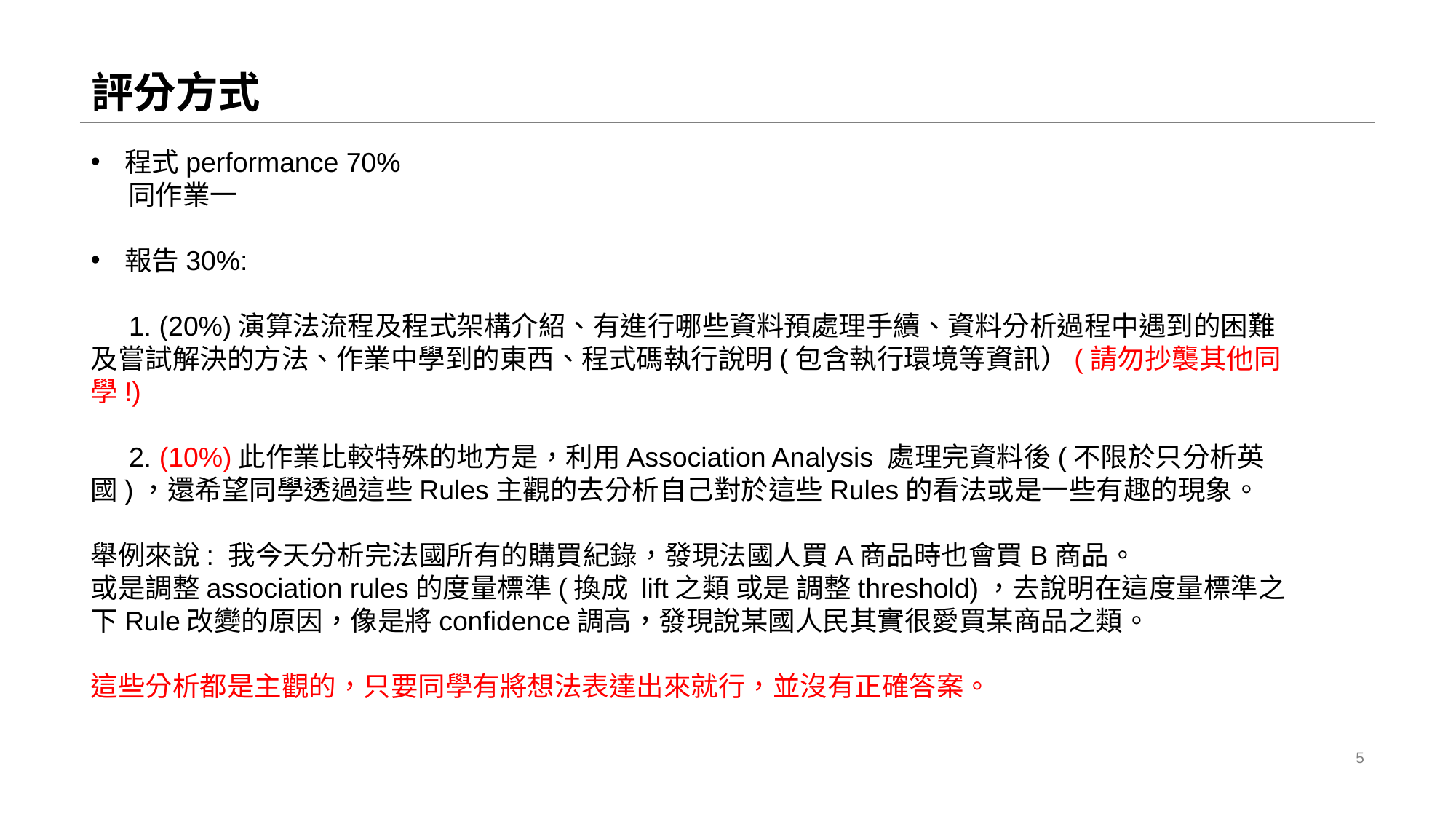

# 評分方式
程式performance 70%
     同作業一

報告30%:
     1. (20%)演算法流程及程式架構介紹、有進行哪些資料預處理手續、資料分析過程中遇到的困難及嘗試解決的方法、作業中學到的東西、程式碼執行說明(包含執行環境等資訊）(請勿抄襲其他同學!)

     2. (10%)此作業比較特殊的地方是，利用Association Analysis 處理完資料後(不限於只分析英國)，還希望同學透過這些Rules主觀的去分析自己對於這些Rules的看法或是一些有趣的現象。

舉例來說: 我今天分析完法國所有的購買紀錄，發現法國人買A商品時也會買B商品。
或是調整association rules的度量標準(換成 lift之類 或是 調整threshold)，去說明在這度量標準之下Rule改變的原因，像是將confidence調高，發現說某國人民其實很愛買某商品之類。

這些分析都是主觀的，只要同學有將想法表達出來就行，並沒有正確答案。
5